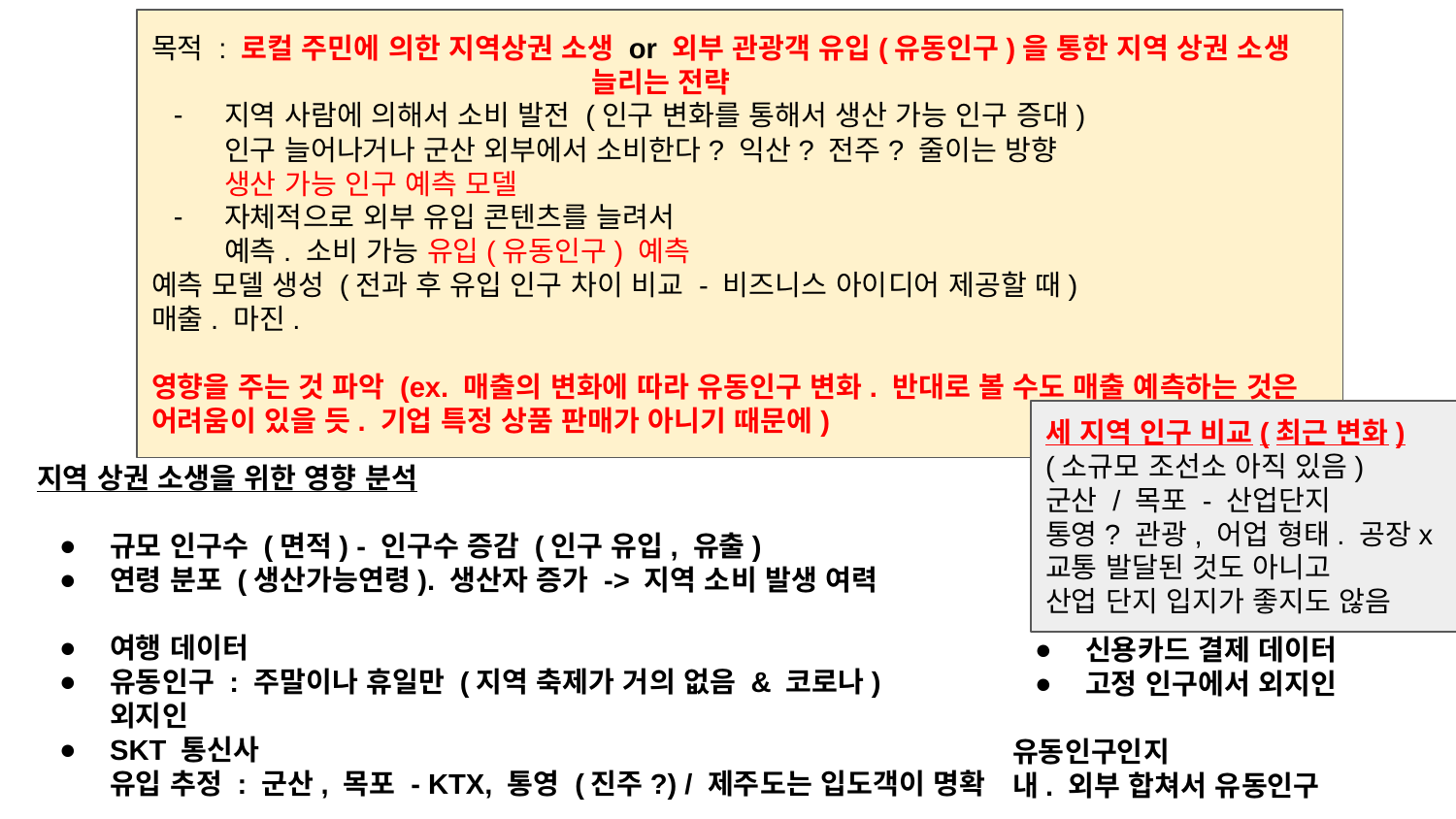

목적 : 로컬 주민에 의한 지역상권 소생 or 외부 관광객 유입(유동인구)을 통한 지역 상권 소생
                                                       늘리는 전략
지역 사람에 의해서 소비 발전 (인구 변화를 통해서 생산 가능 인구 증대)
인구 늘어나거나 군산 외부에서 소비한다? 익산? 전주? 줄이는 방향
생산 가능 인구 예측 모델
자체적으로 외부 유입 콘텐츠를 늘려서
예측. 소비 가능 유입(유동인구) 예측
예측 모델 생성 (전과 후 유입 인구 차이 비교 - 비즈니스 아이디어 제공할 때)
매출. 마진.

영향을 주는 것 파악 (ex. 매출의 변화에 따라 유동인구 변화. 반대로 볼 수도 매출 예측하는 것은 어려움이 있을 듯. 기업 특정 상품 판매가 아니기 때문에)
세 지역 인구 비교(최근 변화)
(소규모 조선소 아직 있음)
군산 / 목포 - 산업단지
통영? 관광, 어업 형태. 공장x
교통 발달된 것도 아니고
산업 단지 입지가 좋지도 않음
지역 상권 소생을 위한 영향 분석

규모 인구수 (면적) - 인구수 증감 (인구 유입, 유출)
연령 분포 (생산가능연령). 생산자 증가 -> 지역 소비 발생 여력
여행 데이터
유동인구 : 주말이나 휴일만 (지역 축제가 거의 없음 & 코로나)
외지인
SKT 통신사
유입 추정 : 군산, 목포 - KTX, 통영 (진주?) / 제주도는 입도객이 명확

신용카드 결제 데이터
고정 인구에서 외지인

유동인구인지
내. 외부 합쳐서 유동인구